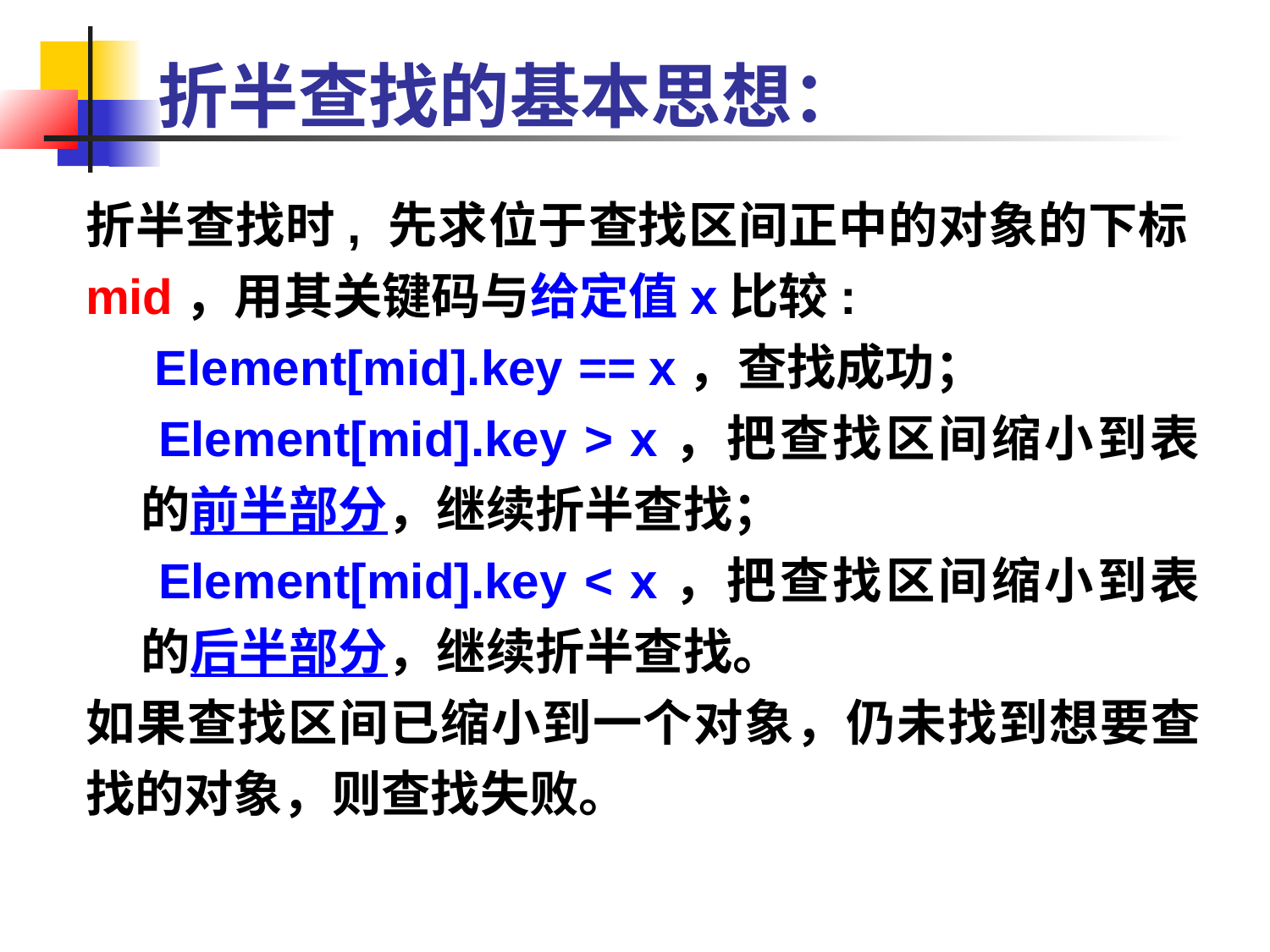

# 折半查找的基本思想：
折半查找时, 先求位于查找区间正中的对象的下标mid，用其关键码与给定值x比较:
 Element[mid].key == x，查找成功；
 Element[mid].key > x，把查找区间缩小到表的前半部分，继续折半查找；
 Element[mid].key < x，把查找区间缩小到表的后半部分，继续折半查找。
如果查找区间已缩小到一个对象，仍未找到想要查找的对象，则查找失败。